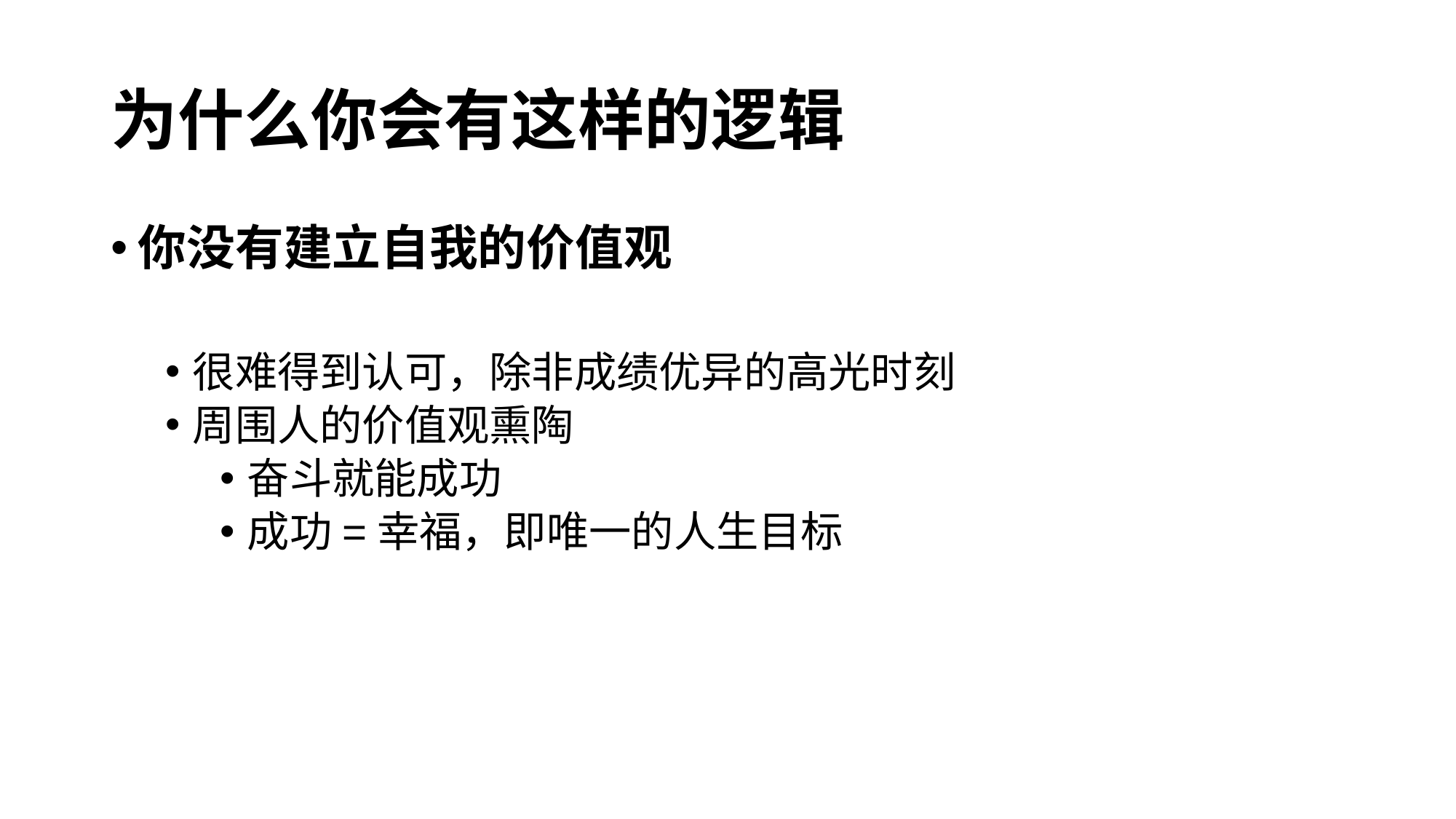

# 为什么你会有这样的逻辑
你没有建立自我的价值观

很难得到认可，除非成绩优异的高光时刻
周围人的价值观熏陶
奋斗就能成功
成功=幸福，即唯一的人生目标